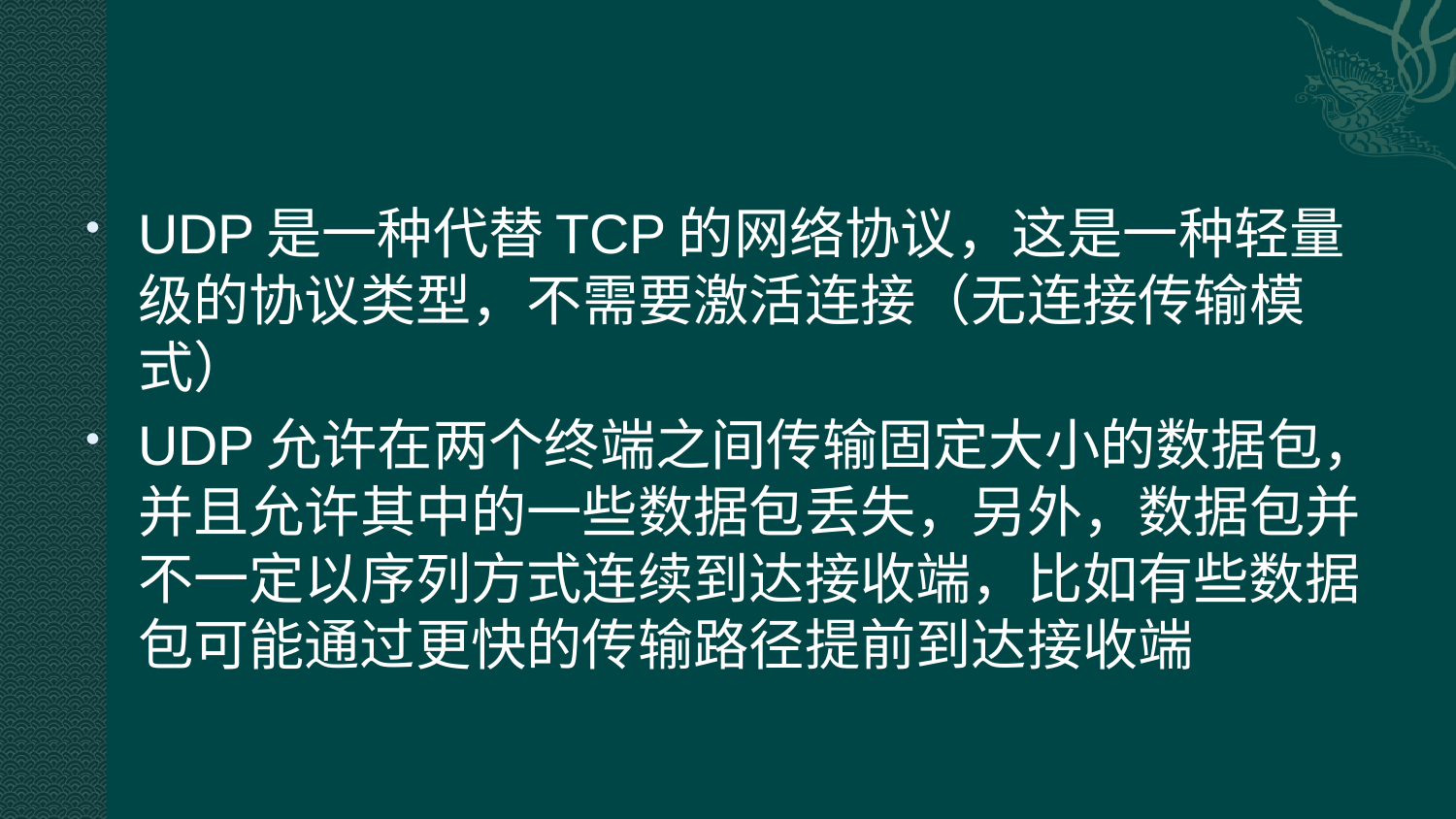

#
UDP是一种代替TCP的网络协议，这是一种轻量级的协议类型，不需要激活连接（无连接传输模式）
UDP允许在两个终端之间传输固定大小的数据包，并且允许其中的一些数据包丢失，另外，数据包并不一定以序列方式连续到达接收端，比如有些数据包可能通过更快的传输路径提前到达接收端